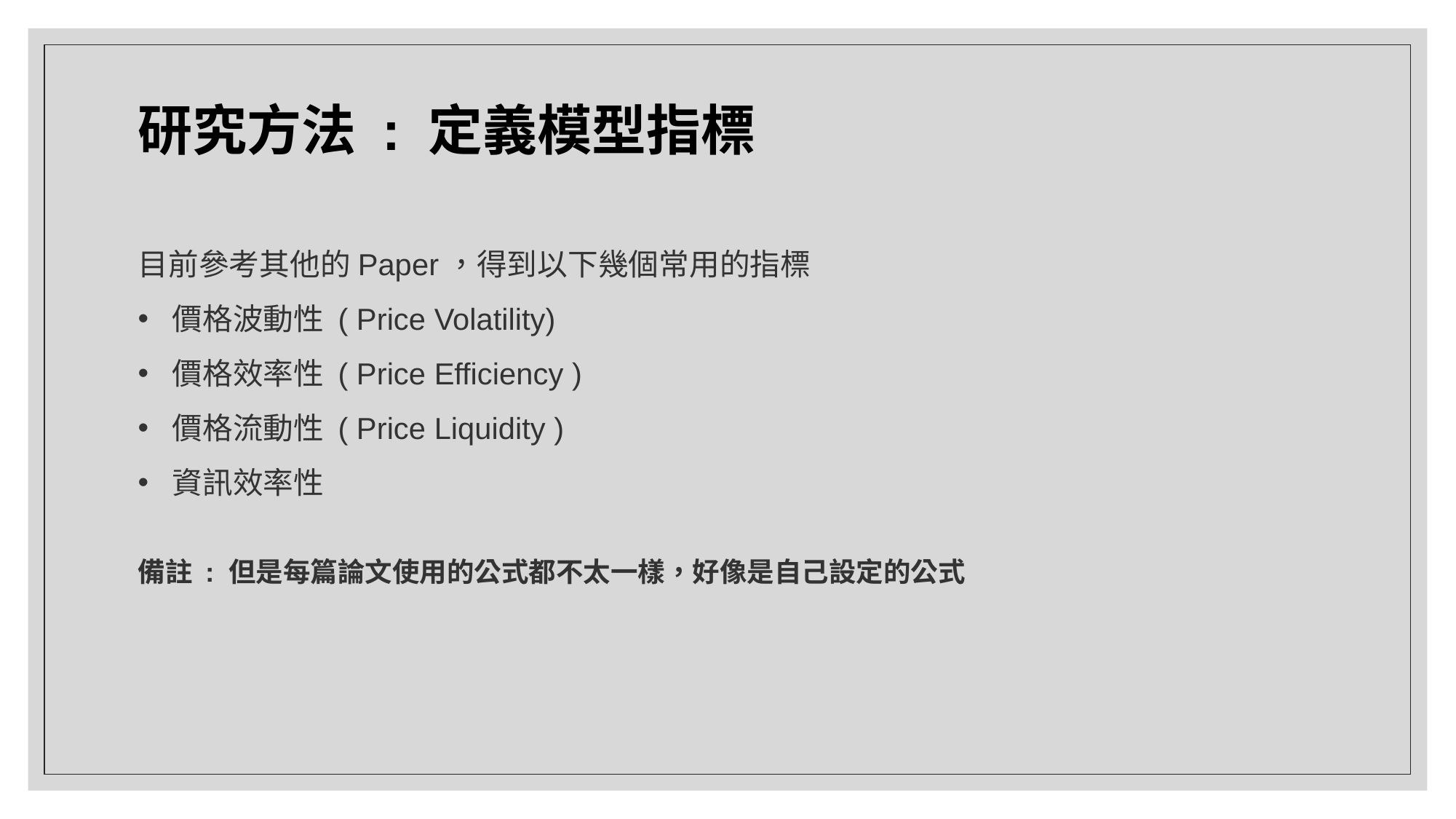

# 研究方法 : 定義模型指標
目前參考其他的Paper，得到以下幾個常用的指標
價格波動性 ( Price Volatility)
價格效率性 ( Price Efficiency )
價格流動性 ( Price Liquidity )
資訊效率性
備註 : 但是每篇論文使用的公式都不太一樣，好像是自己設定的公式